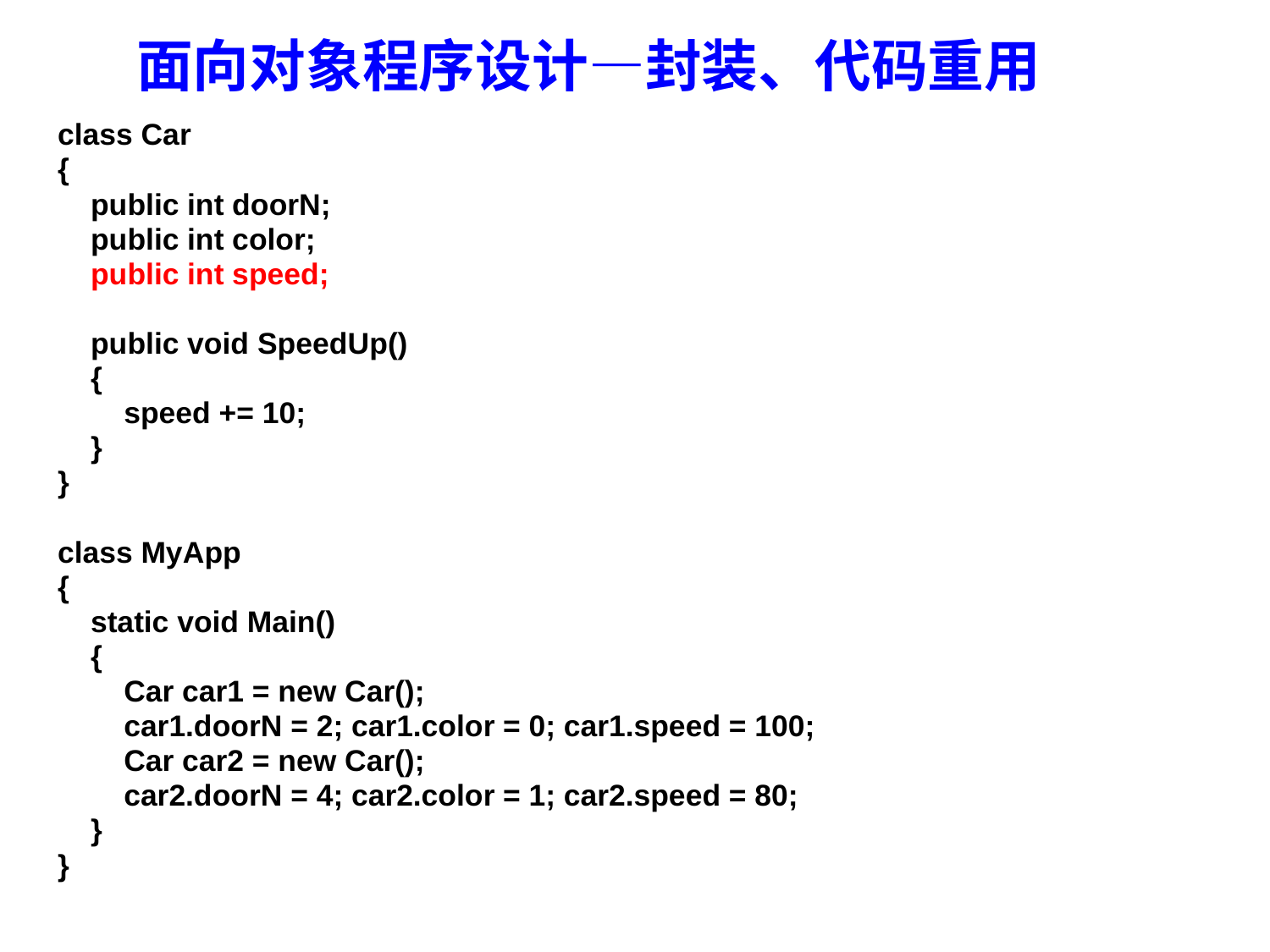

# 面向对象程序设计—封装、代码重用
class Car
{
    public int doorN;
    public int color;
    public int speed;

    public void SpeedUp()
    {
        speed += 10;
    }
}

class MyApp
{
    static void Main()
    {
        Car car1 = new Car();
        car1.doorN = 2; car1.color = 0; car1.speed = 100;
        Car car2 = new Car();
        car2.doorN = 4; car2.color = 1; car2.speed = 80;
    }
}